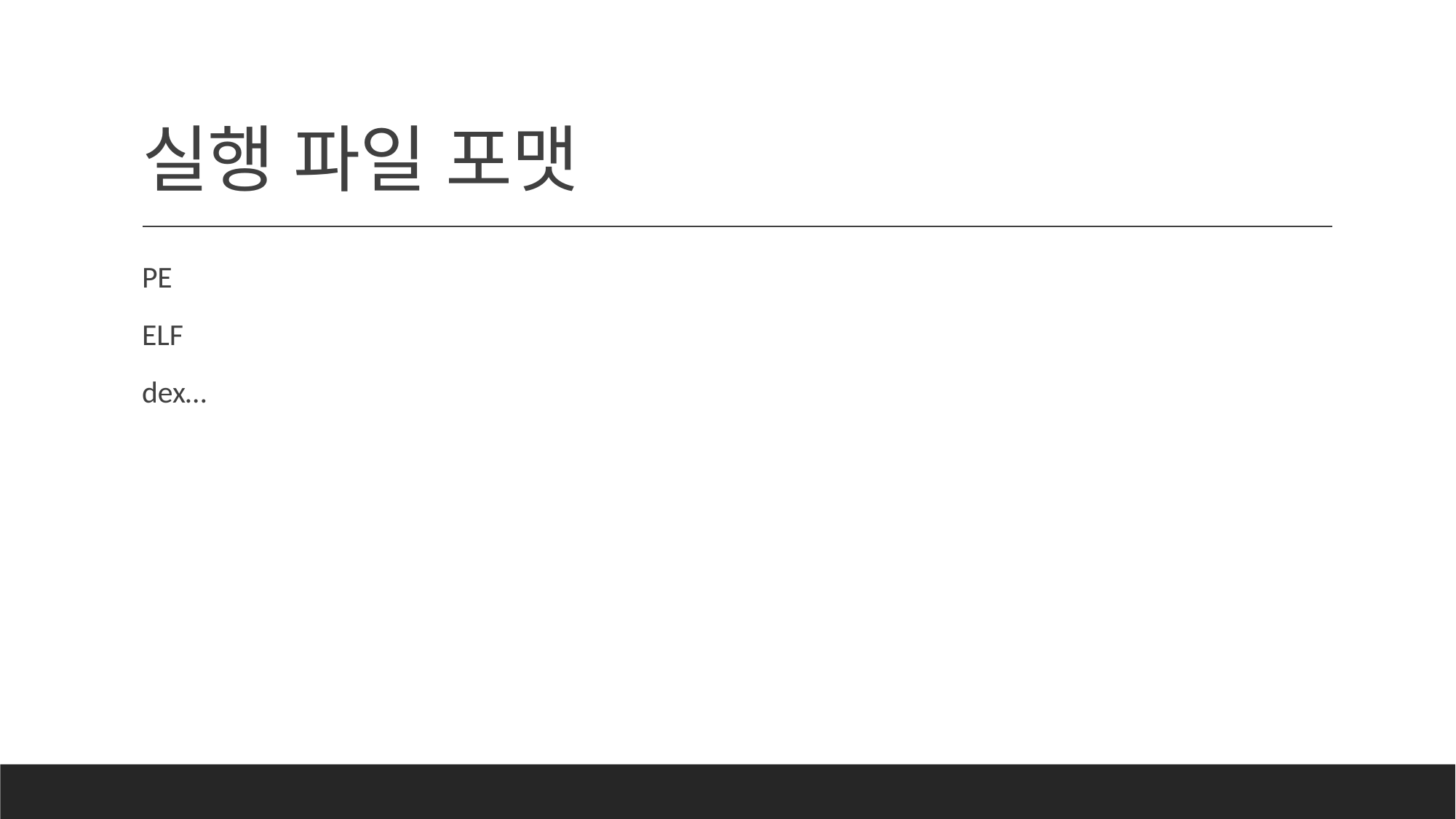

# 실행 파일 포맷
PE
ELF
dex…